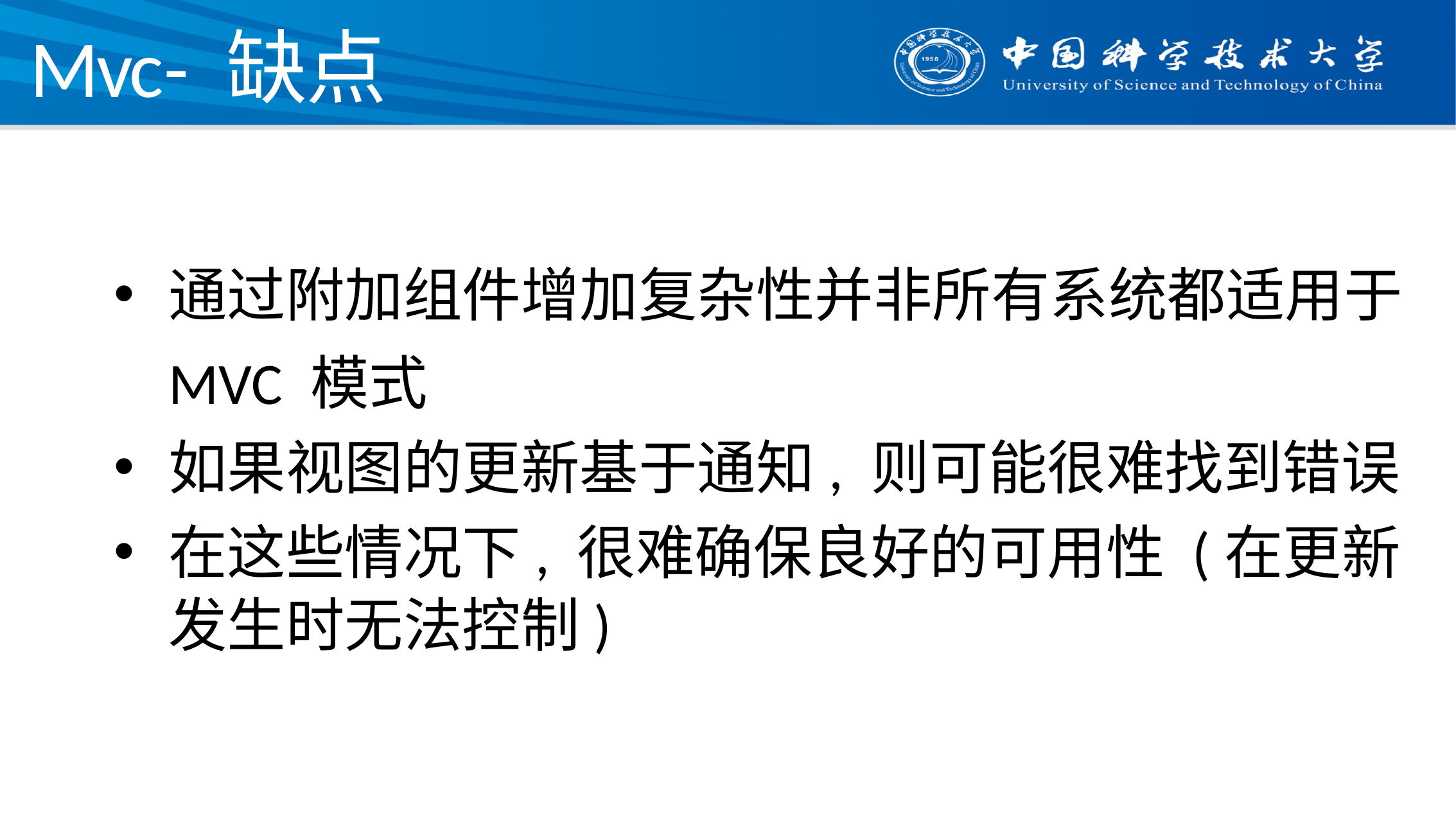

# Mvc- 缺点
通过附加组件增加复杂性并非所有系统都适用于 MVC 模式
如果视图的更新基于通知, 则可能很难找到错误
在这些情况下, 很难确保良好的可用性 (在更新发生时无法控制)